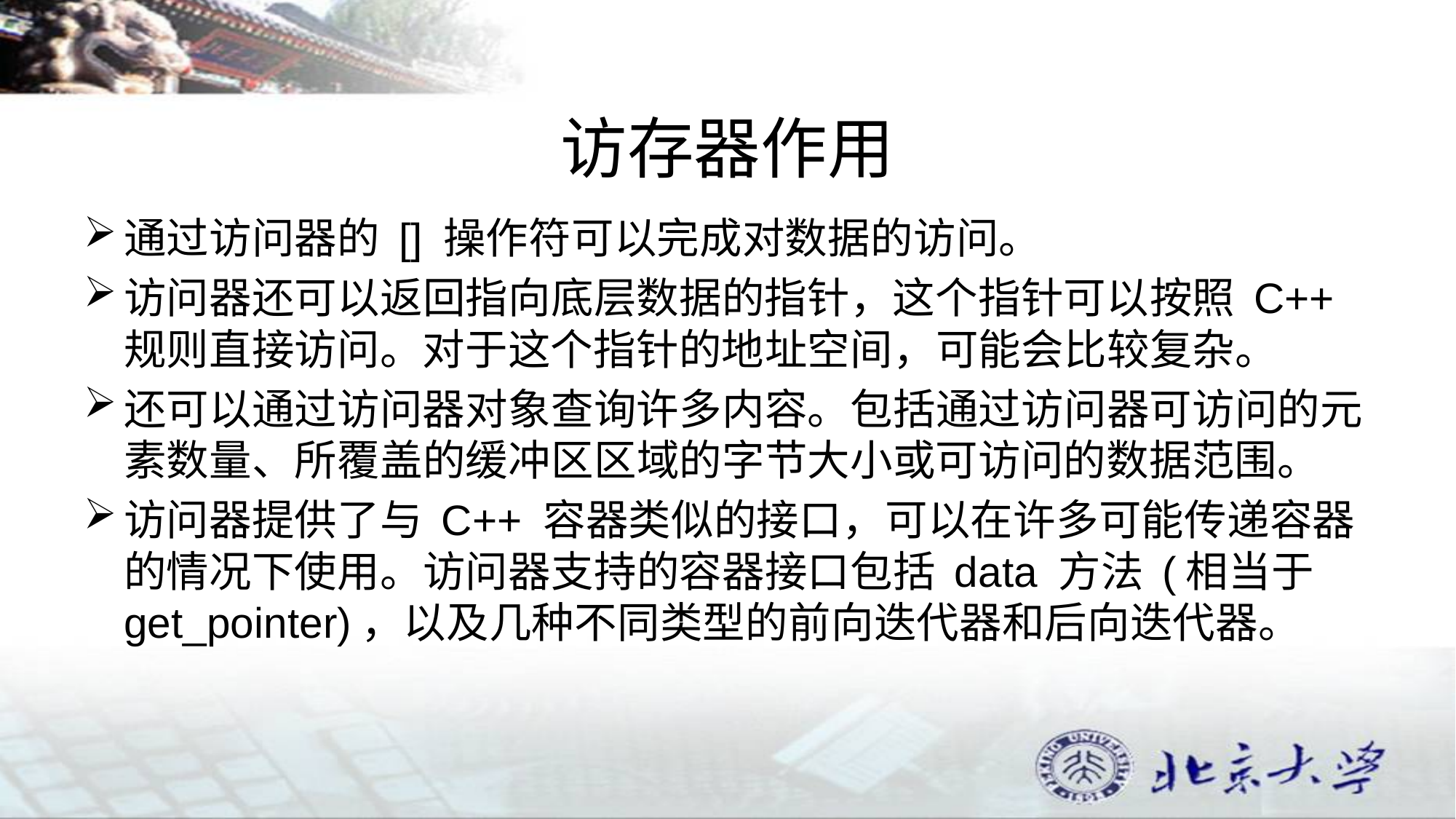

# 访存器作用
通过访问器的 [] 操作符可以完成对数据的访问。
访问器还可以返回指向底层数据的指针，这个指针可以按照 C++ 规则直接访问。对于这个指针的地址空间，可能会比较复杂。
还可以通过访问器对象查询许多内容。包括通过访问器可访问的元素数量、所覆盖的缓冲区区域的字节大小或可访问的数据范围。
访问器提供了与 C++ 容器类似的接口，可以在许多可能传递容器的情况下使用。访问器支持的容器接口包括 data 方法 (相当于 get_pointer)，以及几种不同类型的前向迭代器和后向迭代器。